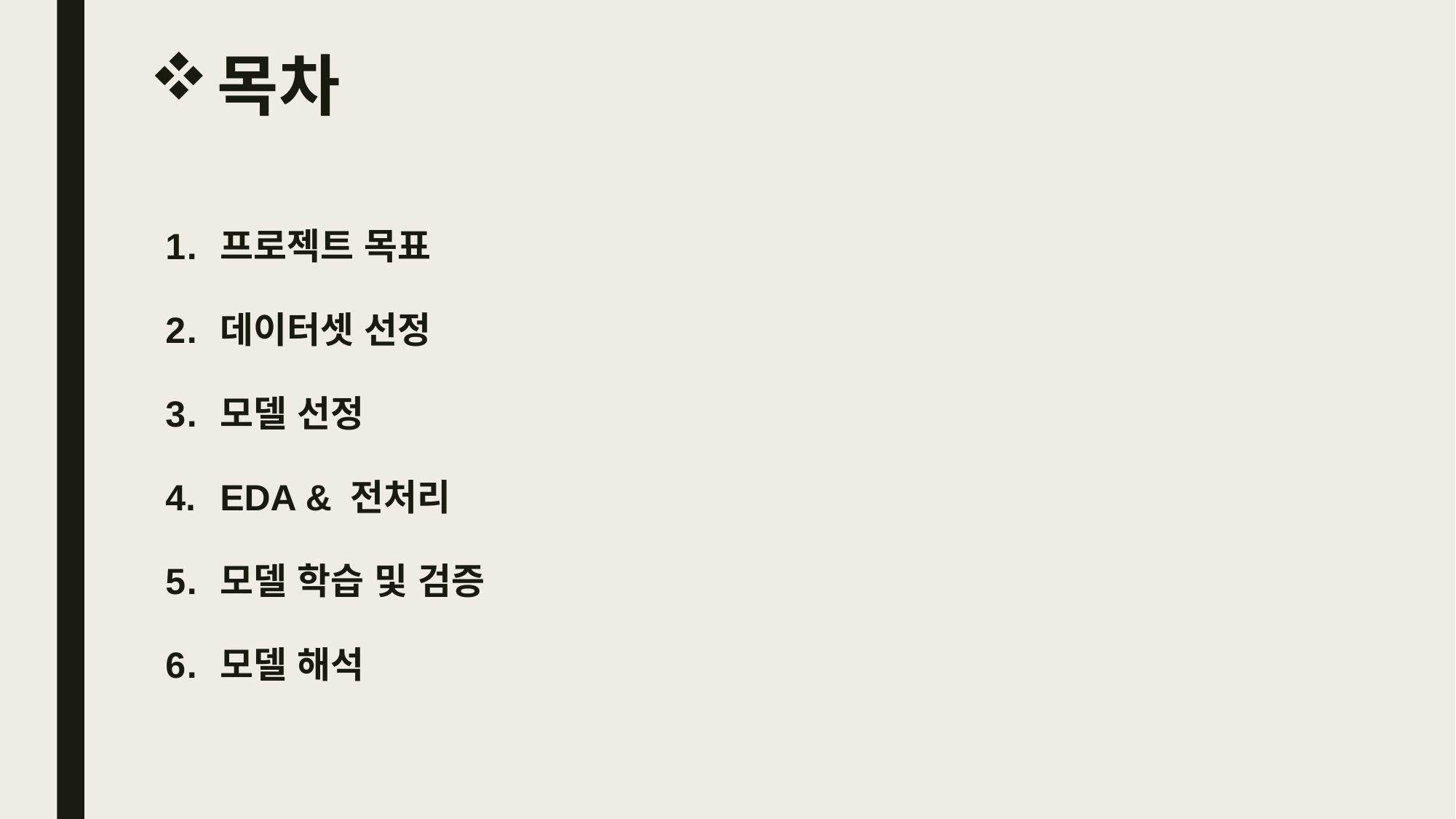

# 목차
프로젝트 목표
데이터셋 선정
모델 선정
EDA & 전처리
모델 학습 및 검증
모델 해석